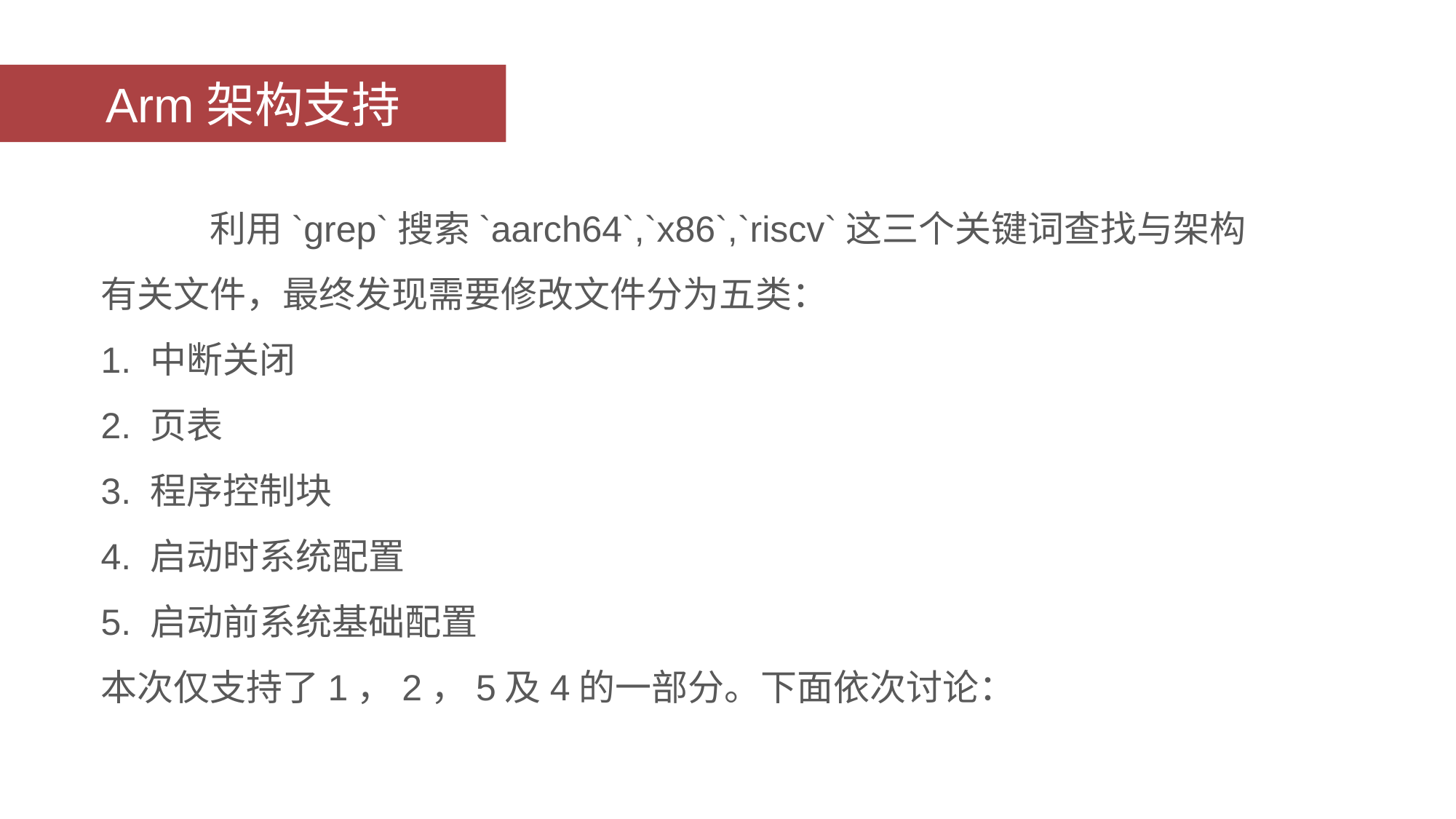

Arm架构支持
	利用`grep`搜索`aarch64`,`x86`,`riscv`这三个关键词查找与架构有关文件，最终发现需要修改文件分为五类：
1. 中断关闭
2. 页表
3. 程序控制块
4. 启动时系统配置
5. 启动前系统基础配置
本次仅支持了1，2，5及4的一部分。下面依次讨论：